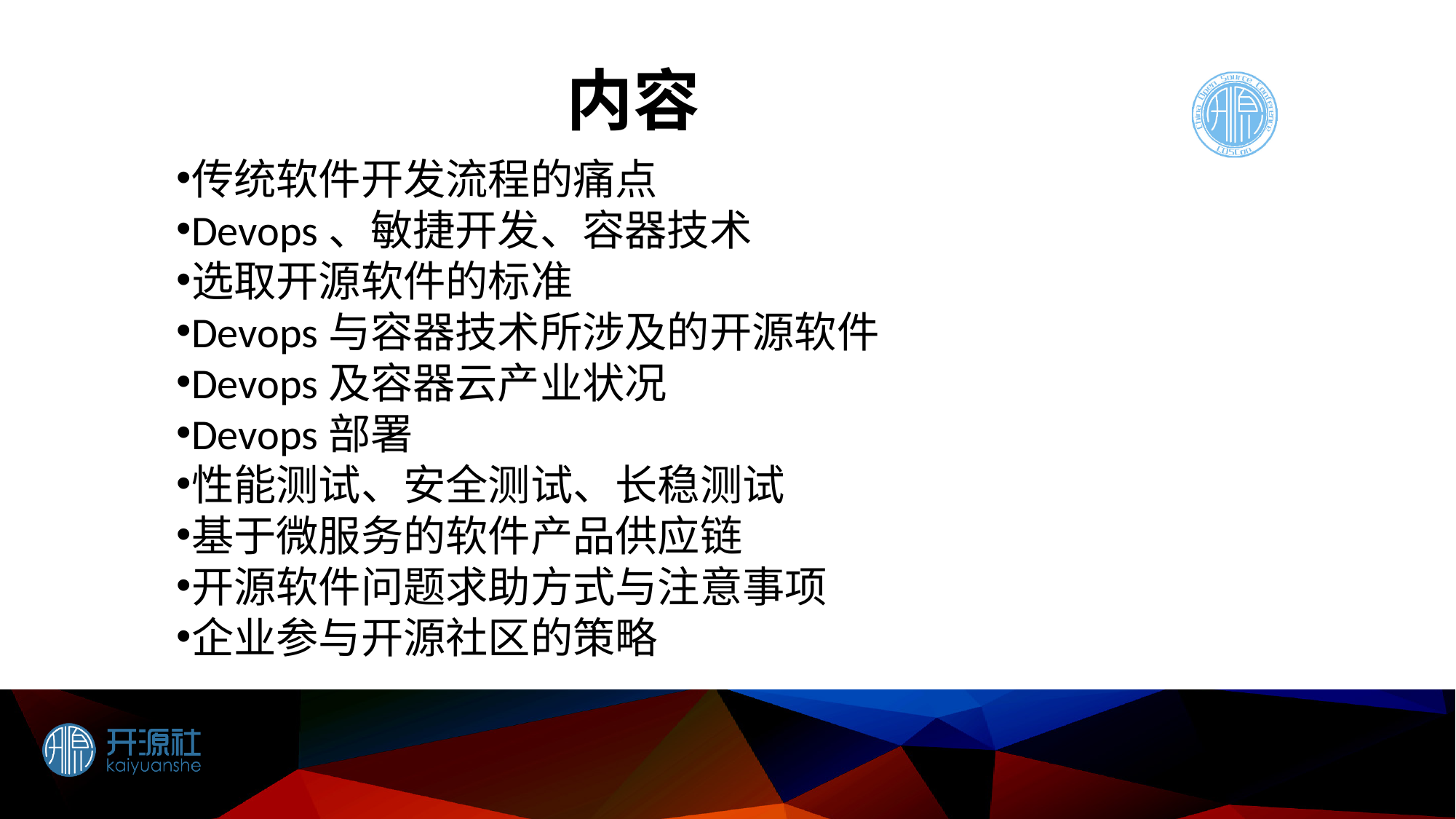

内容
传统软件开发流程的痛点
Devops、敏捷开发、容器技术
选取开源软件的标准
Devops与容器技术所涉及的开源软件
Devops及容器云产业状况
Devops部署
性能测试、安全测试、长稳测试
基于微服务的软件产品供应链
开源软件问题求助方式与注意事项
企业参与开源社区的策略